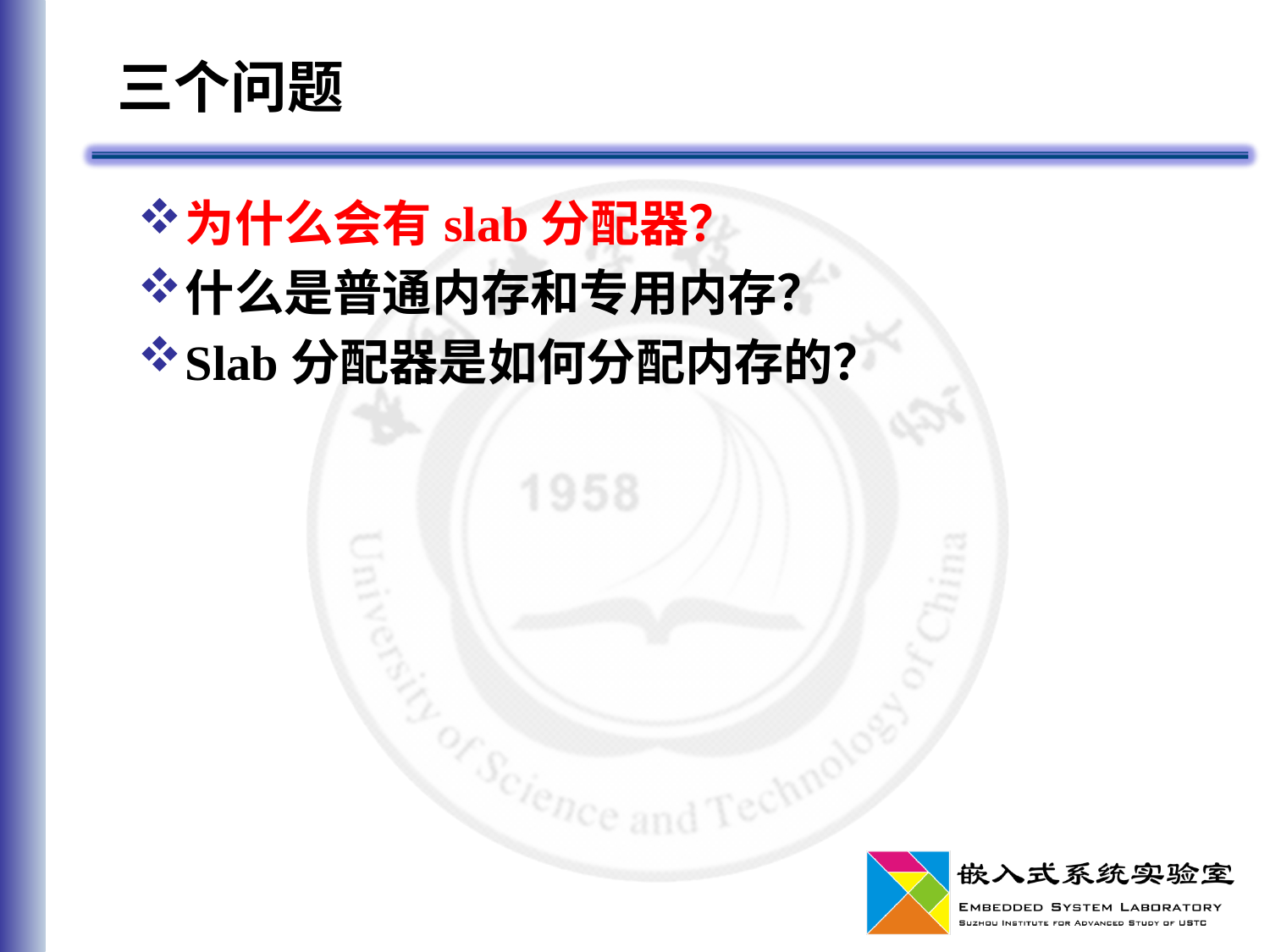

# 三个问题
为什么会有slab分配器？
什么是普通内存和专用内存？
Slab分配器是如何分配内存的？